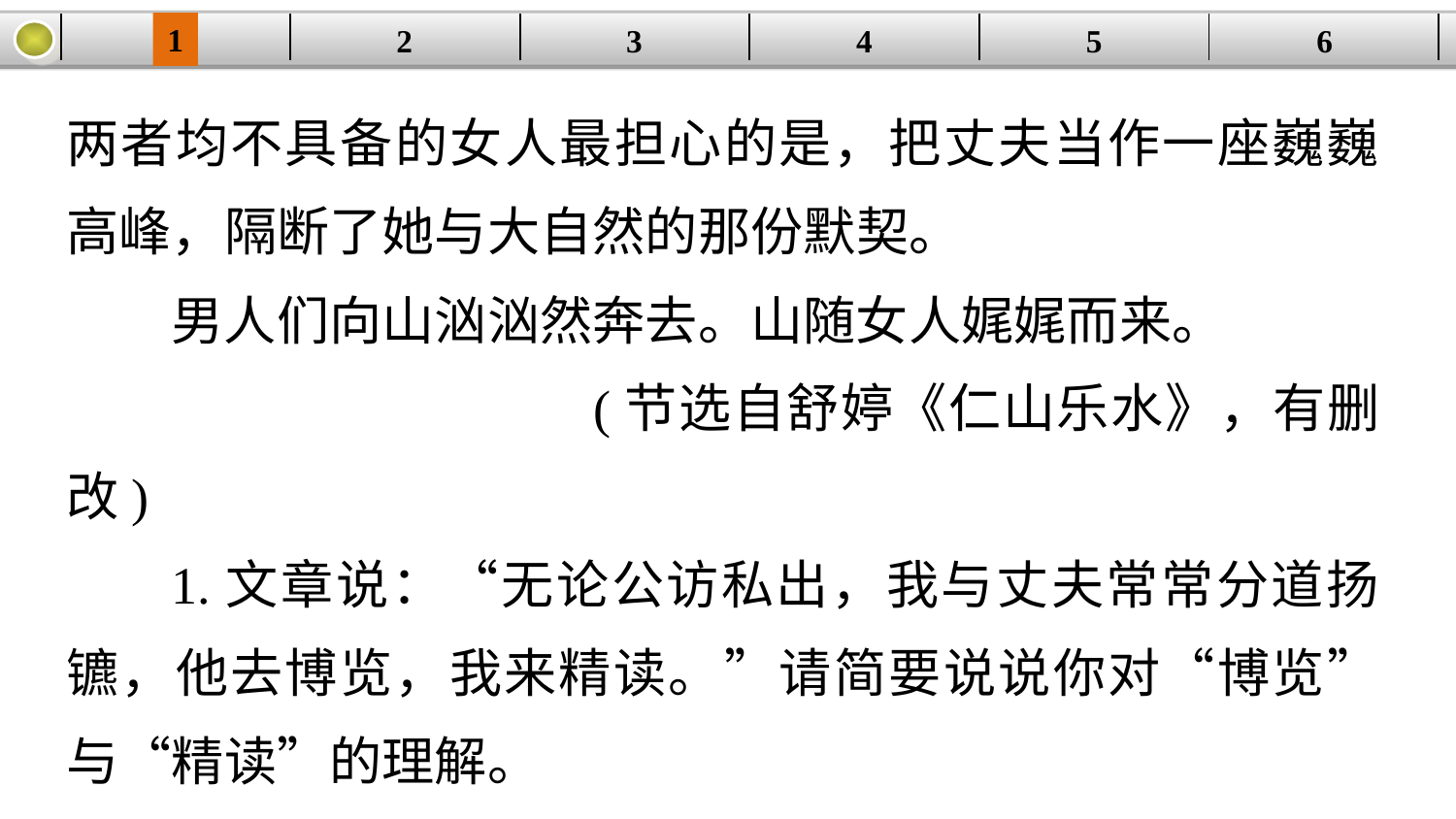

1
2
3
4
|  |  |  |  |  |  |
| --- | --- | --- | --- | --- | --- |
5
6

两者均不具备的女人最担心的是，把丈夫当作一座巍巍高峰，隔断了她与大自然的那份默契。
男人们向山汹汹然奔去。山随女人娓娓而来。
                             (节选自舒婷《仁山乐水》，有删改)
1.文章说：“无论公访私出，我与丈夫常常分道扬镳，他去博览，我来精读。”请简要说说你对“博览”与“精读”的理解。